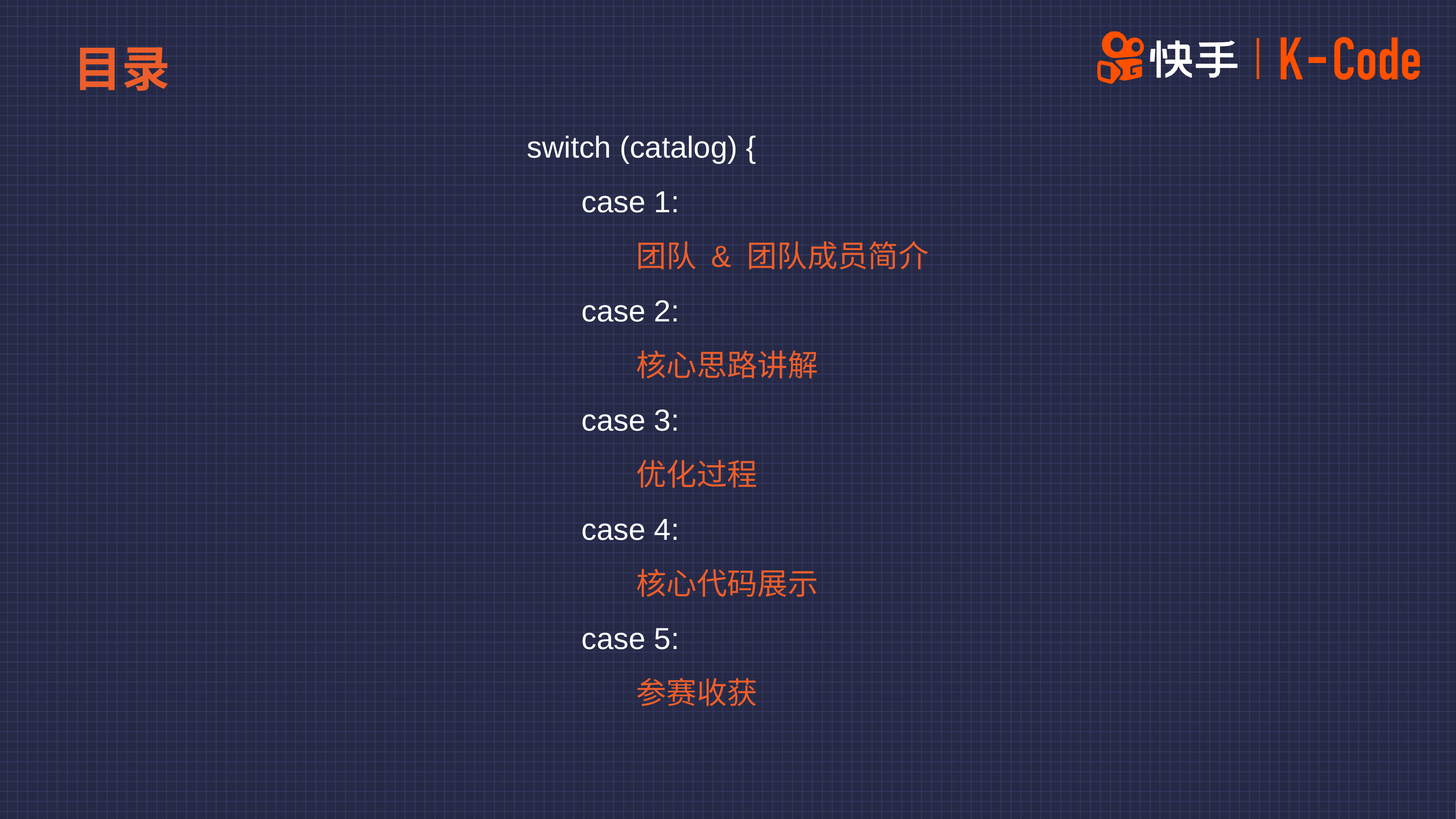

目录
switch (catalog) {
	case 1:
		团队 & 团队成员简介
	case 2:
		核心思路讲解
	case 3:
		优化过程
	case 4:
		核心代码展示
	case 5:
		参赛收获